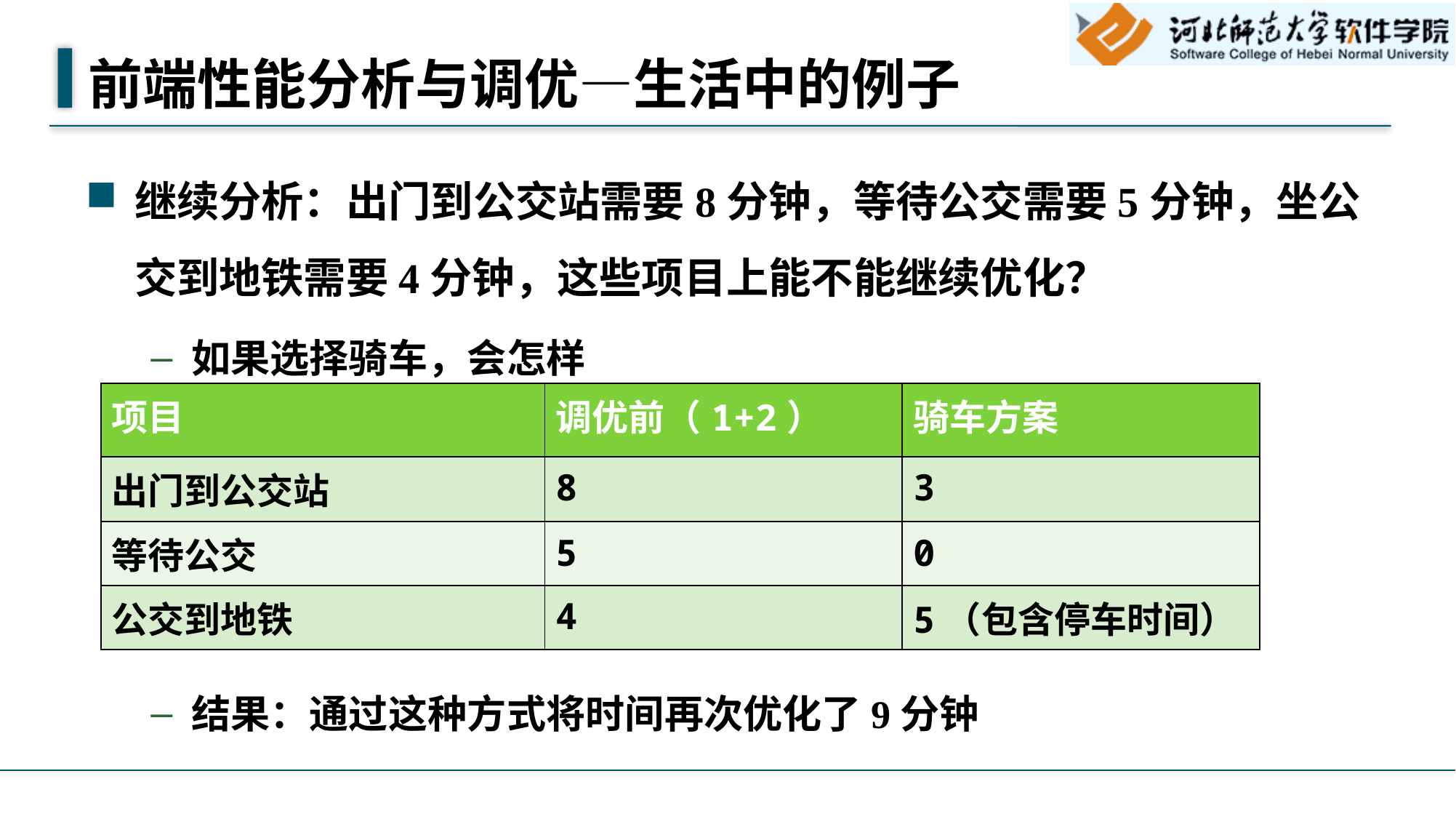

# 前端性能分析与调优—生活中的例子
继续分析：出门到公交站需要8分钟，等待公交需要5分钟，坐公交到地铁需要4分钟，这些项目上能不能继续优化？
如果选择骑车，会怎样

结果：通过这种方式将时间再次优化了9分钟
| 项目 | 调优前（1+2） | 骑车方案 |
| --- | --- | --- |
| 出门到公交站 | 8 | 3 |
| 等待公交 | 5 | 0 |
| 公交到地铁 | 4 | 5（包含停车时间） |